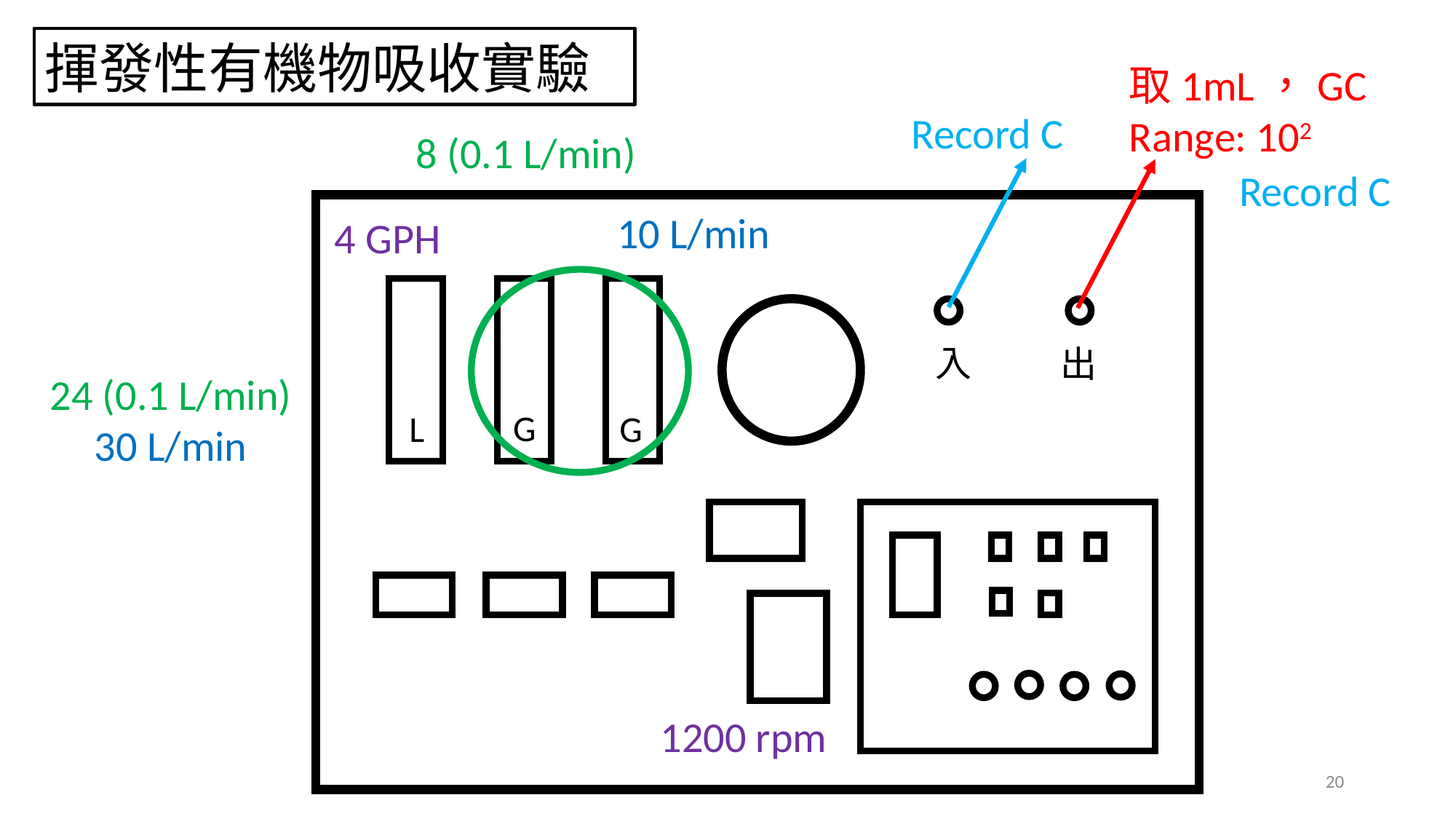

揮發性有機物吸收實驗
取1mL，GC
Range: 102
Record C
8 (0.1 L/min)
Record C

G
G
L
入
出
10 L/min
4 GPH

24 (0.1 L/min)
30 L/min
1200 rpm
20